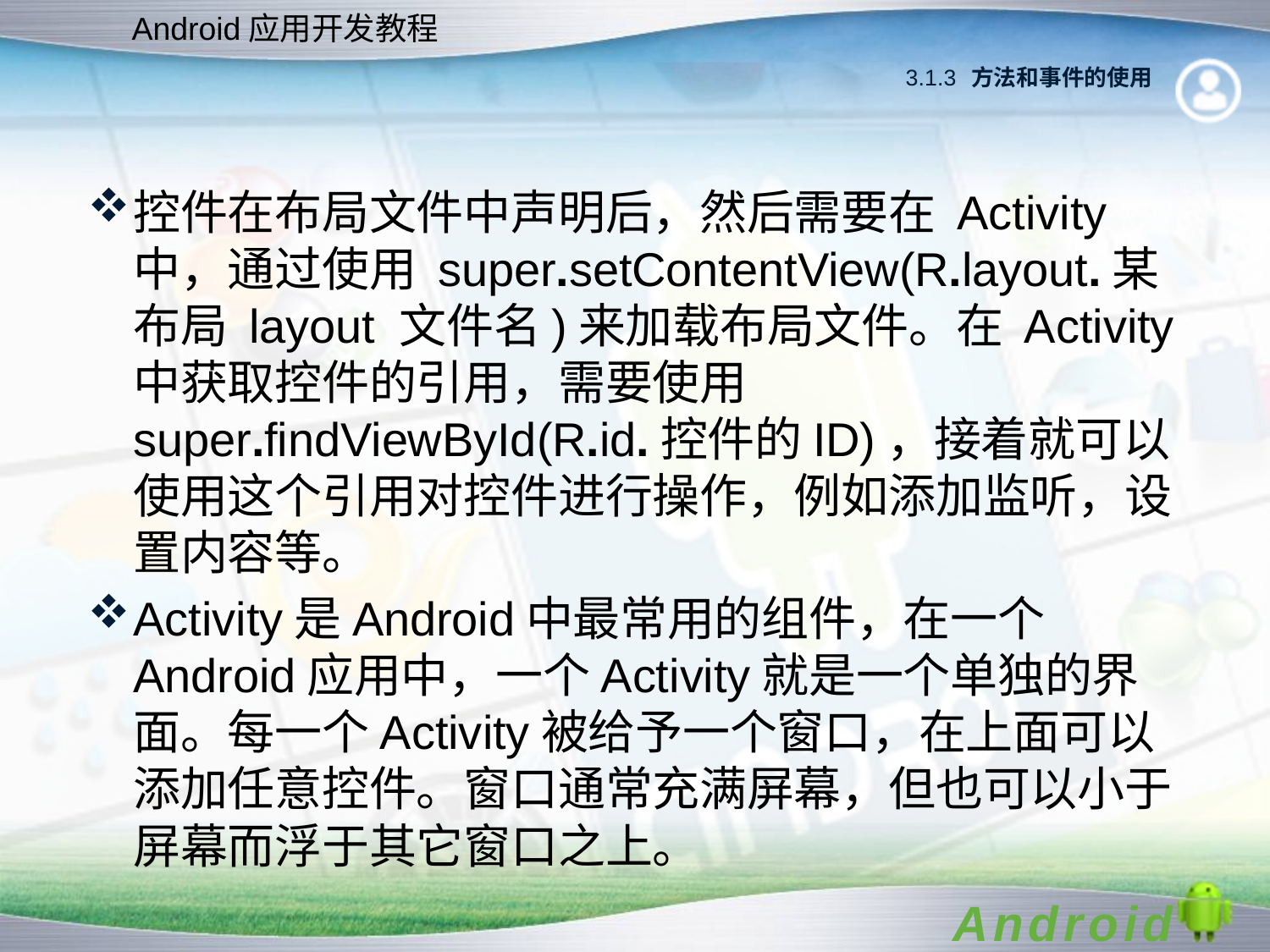

# 3.1.3  方法和事件的使用
控件在布局文件中声明后，然后需要在 Activity中，通过使用 super.setContentView(R.layout.某布局 layout 文件名)来加载布局文件。在 Activity 中获取控件的引用，需要使用 super.findViewById(R.id.控件的ID)，接着就可以使用这个引用对控件进行操作，例如添加监听，设置内容等。
Activity是Android中最常用的组件，在一个Android应用中，一个Activity就是一个单独的界面。每一个Activity被给予一个窗口，在上面可以添加任意控件。窗口通常充满屏幕，但也可以小于屏幕而浮于其它窗口之上。